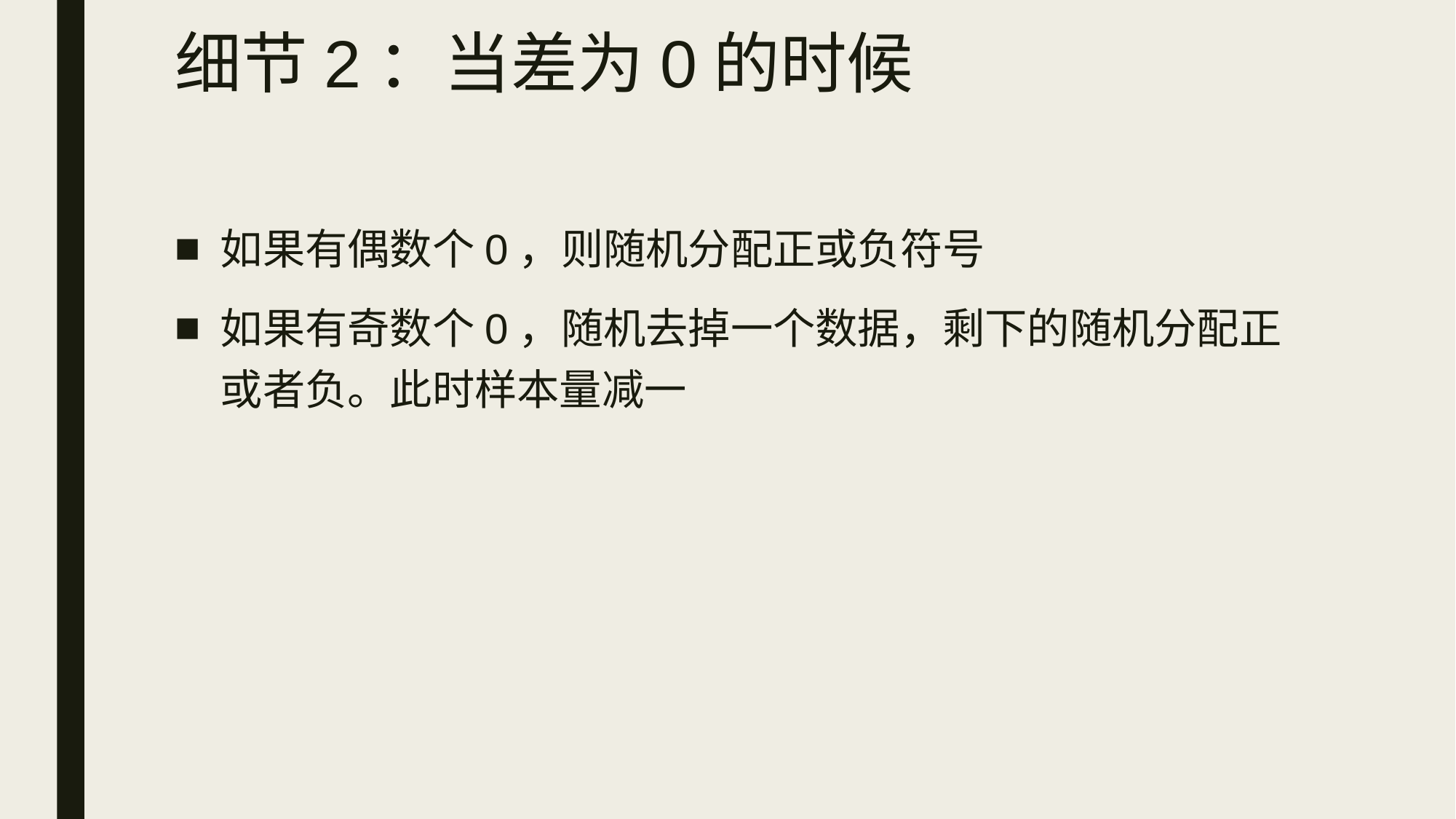

# 细节2：当差为0的时候
如果有偶数个0，则随机分配正或负符号
如果有奇数个0，随机去掉一个数据，剩下的随机分配正或者负。此时样本量减一